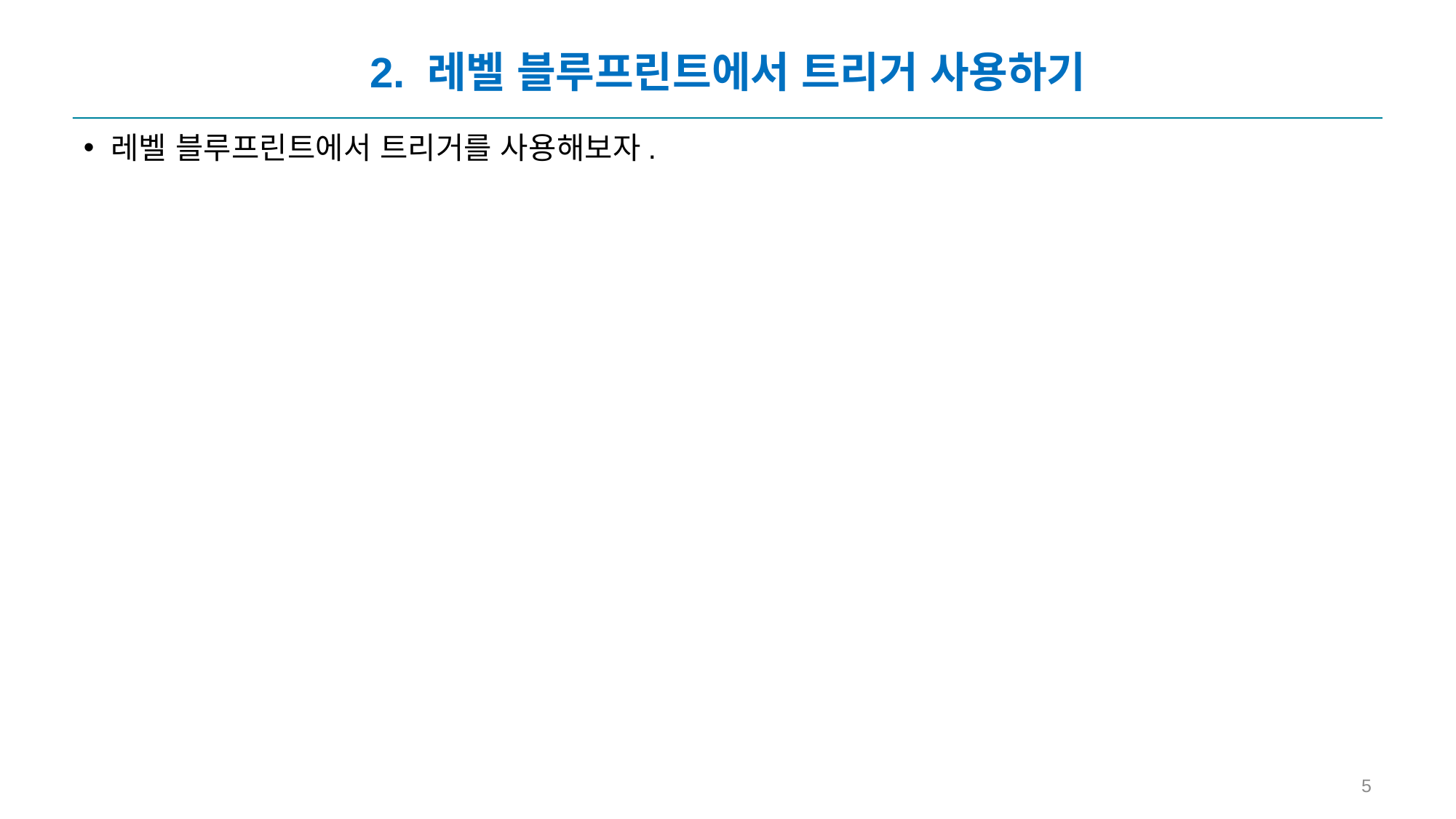

# 2. 레벨 블루프린트에서 트리거 사용하기
레벨 블루프린트에서 트리거를 사용해보자.

5